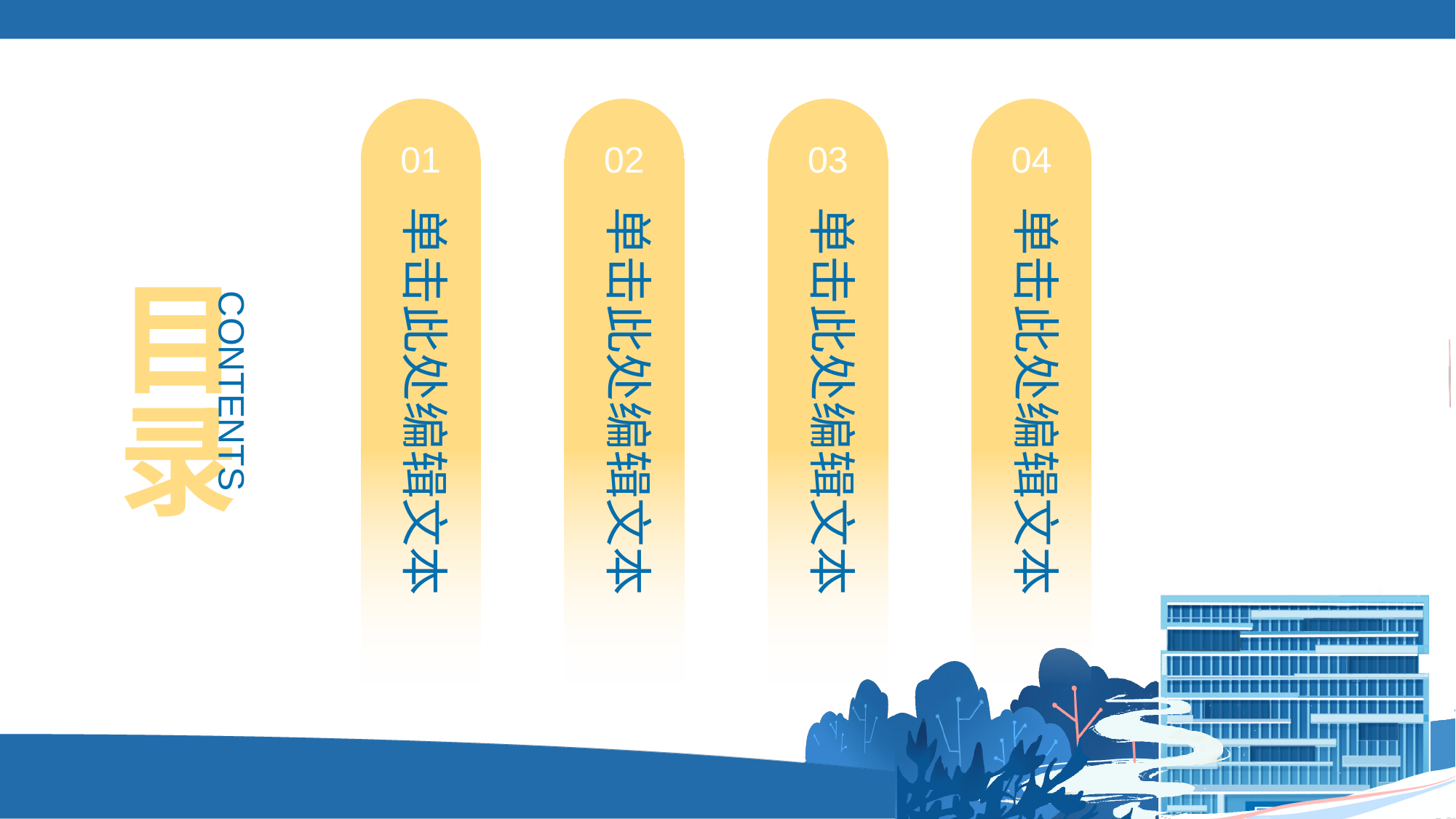

01

02

03

04

单击此处编辑文本
单击此处编辑文本
单击此处编辑文本
单击此处编辑文本
目录
CONTENTS